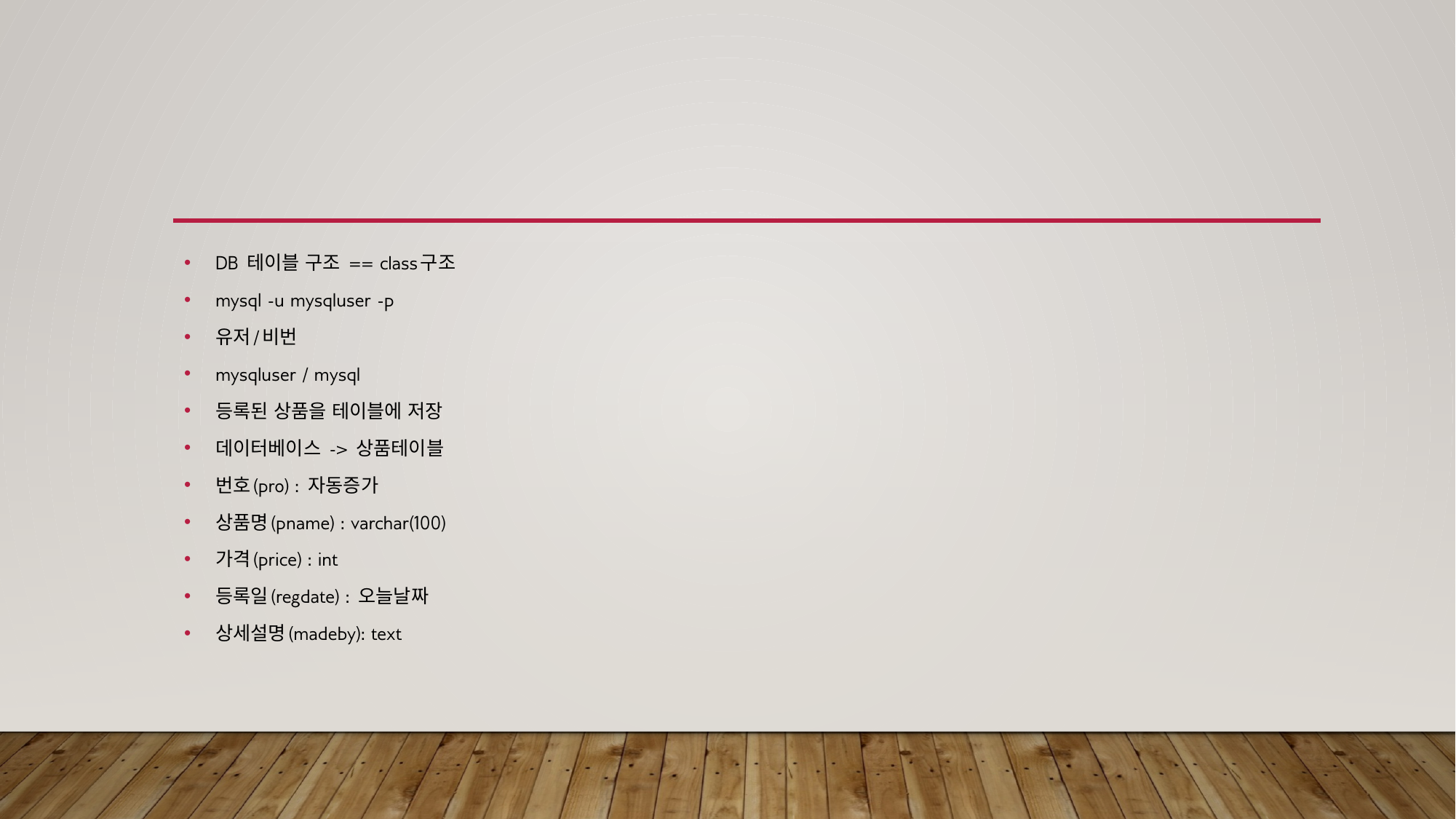

#
DB 테이블 구조 == class구조
mysql -u mysqluser -p
유저/비번
mysqluser / mysql
등록된 상품을 테이블에 저장
데이터베이스 -> 상품테이블
번호(pro) : 자동증가
상품명(pname) : varchar(100)
가격(price) : int
등록일(regdate) : 오늘날짜
상세설명(madeby): text